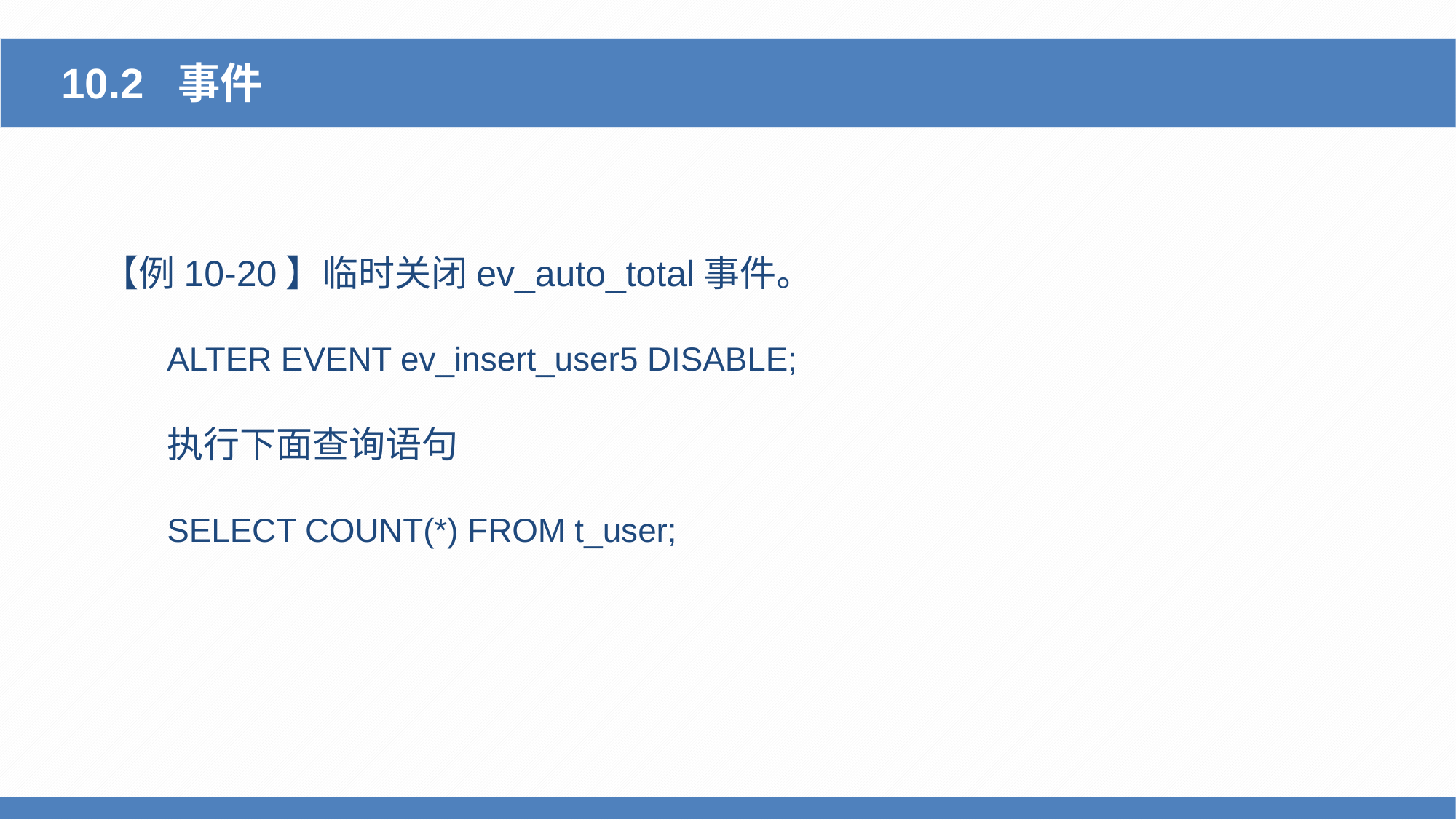

10.2  事件
【例10-20】临时关闭ev_auto_total事件。

ALTER EVENT ev_insert_user5 DISABLE;

执行下面查询语句

SELECT COUNT(*) FROM t_user;